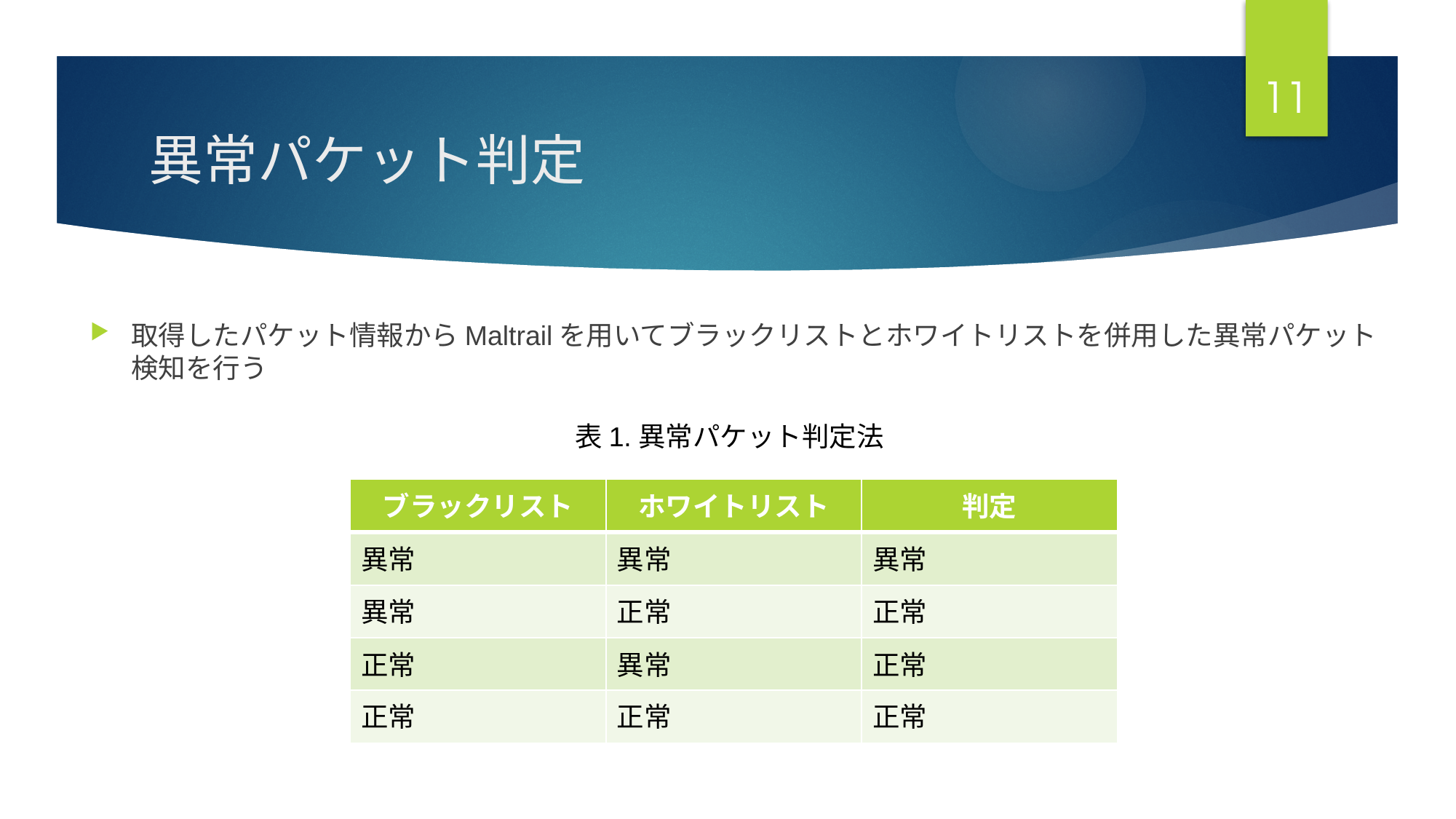

11
# 異常パケット判定

取得したパケット情報からMaltrailを用いてブラックリストとホワイトリストを併用した異常パケット検知を行う

表1.異常パケット判定法
| ブラックリスト | ホワイトリスト | 判定 |
| --- | --- | --- |
| 異常 | 異常 | 異常 |
| 異常 | 正常 | 正常 |
| 正常 | 異常 | 正常 |
| 正常 | 正常 | 正常 |